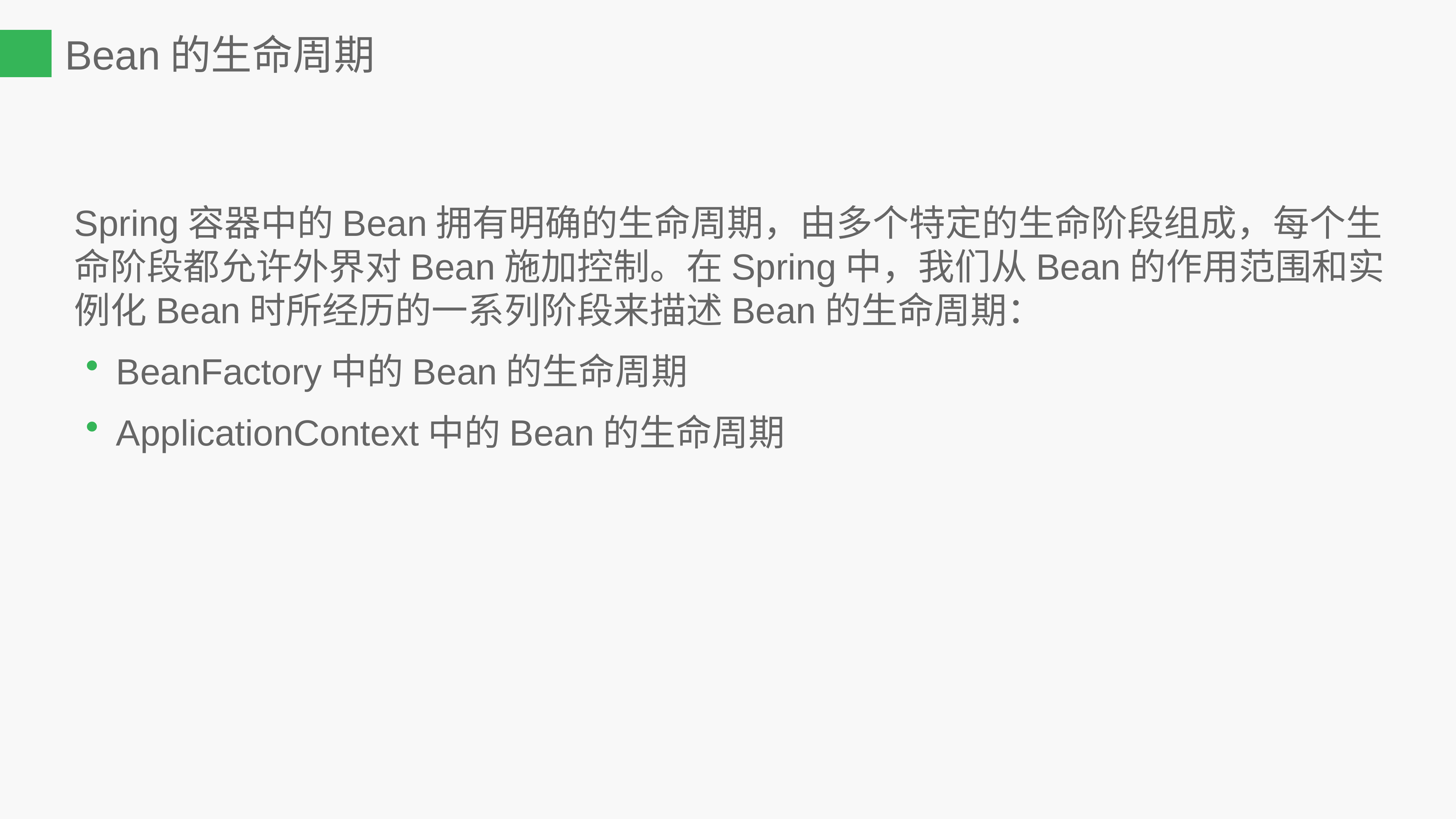

Bean的生命周期

Spring容器中的Bean拥有明确的生命周期，由多个特定的生命阶段组成，每个生命阶段都允许外界对Bean施加控制。在Spring中，我们从Bean的作用范围和实例化Bean时所经历的一系列阶段来描述Bean的生命周期：
BeanFactory中的Bean的生命周期
ApplicationContext中的Bean的生命周期